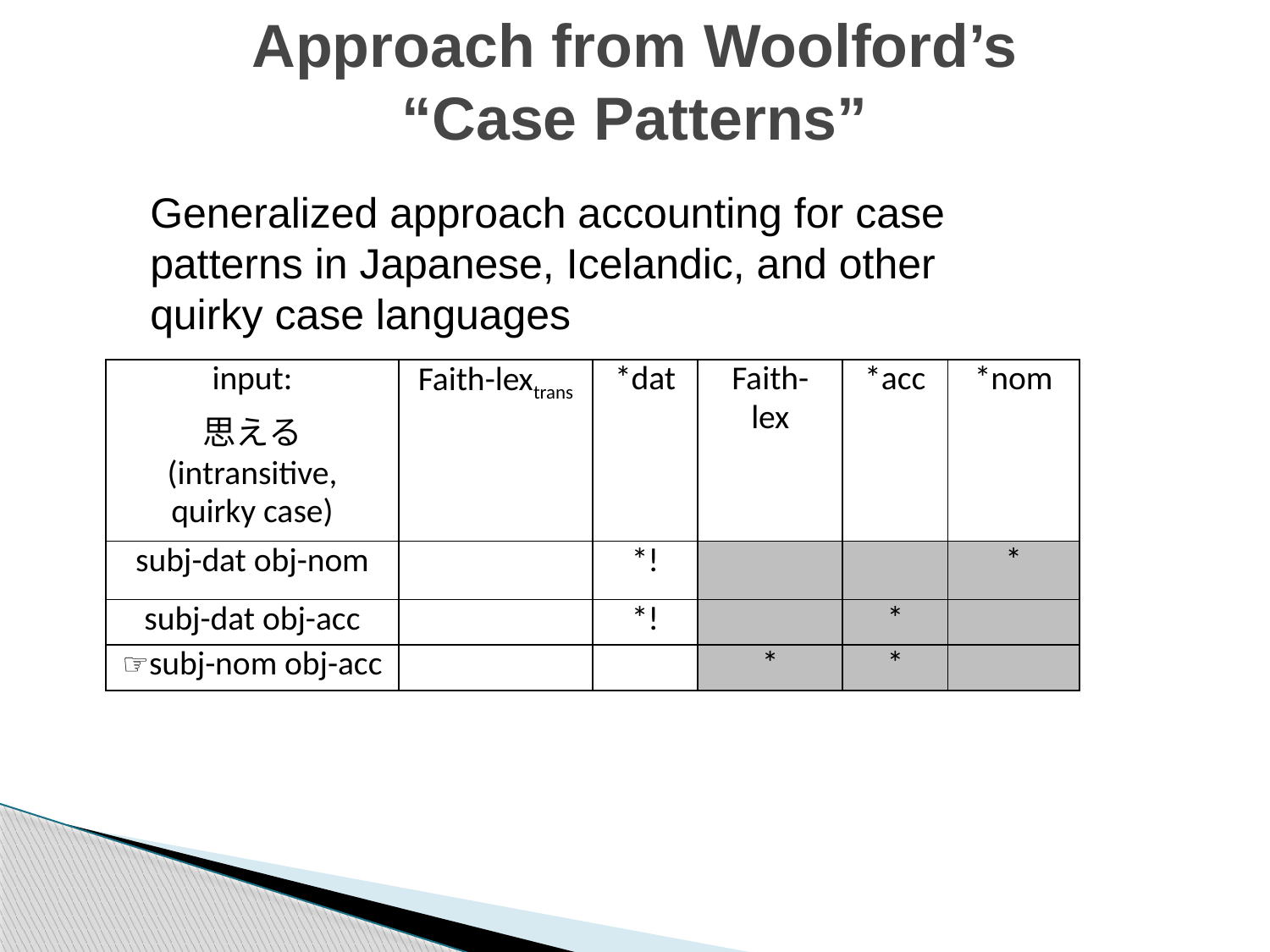

# Approach from Woolford’s “Case Patterns”
Generalized approach accounting for case patterns in Japanese, Icelandic, and other quirky case languages
| input: 思える (intransitive, quirky case) | Faith-lextrans | \*dat | Faith-lex | \*acc | \*nom |
| --- | --- | --- | --- | --- | --- |
| subj-dat obj-nom |  | \*! |  |  | \* |
| subj-dat obj-acc |  | \*! |  | \* |  |
| ☞subj-nom obj-acc |  |  | \* | \* |  |